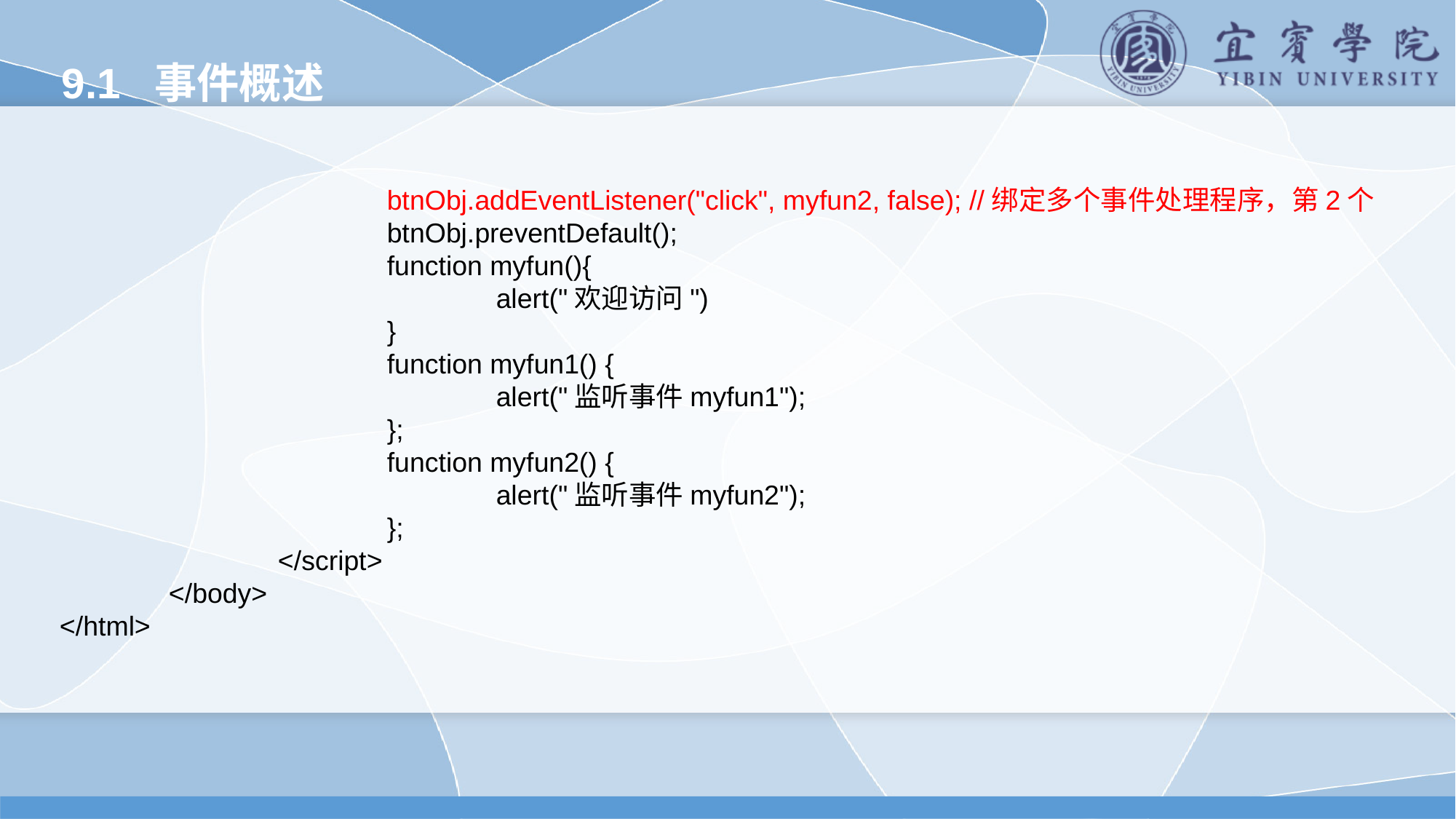

9.1  事件概述
			btnObj.addEventListener("click", myfun2, false); //绑定多个事件处理程序，第2个
			btnObj.preventDefault();
			function myfun(){
				alert("欢迎访问")
			}
			function myfun1() {
				alert("监听事件myfun1");
			};
			function myfun2() {
				alert("监听事件myfun2");
			};
		</script>
	</body>
</html>